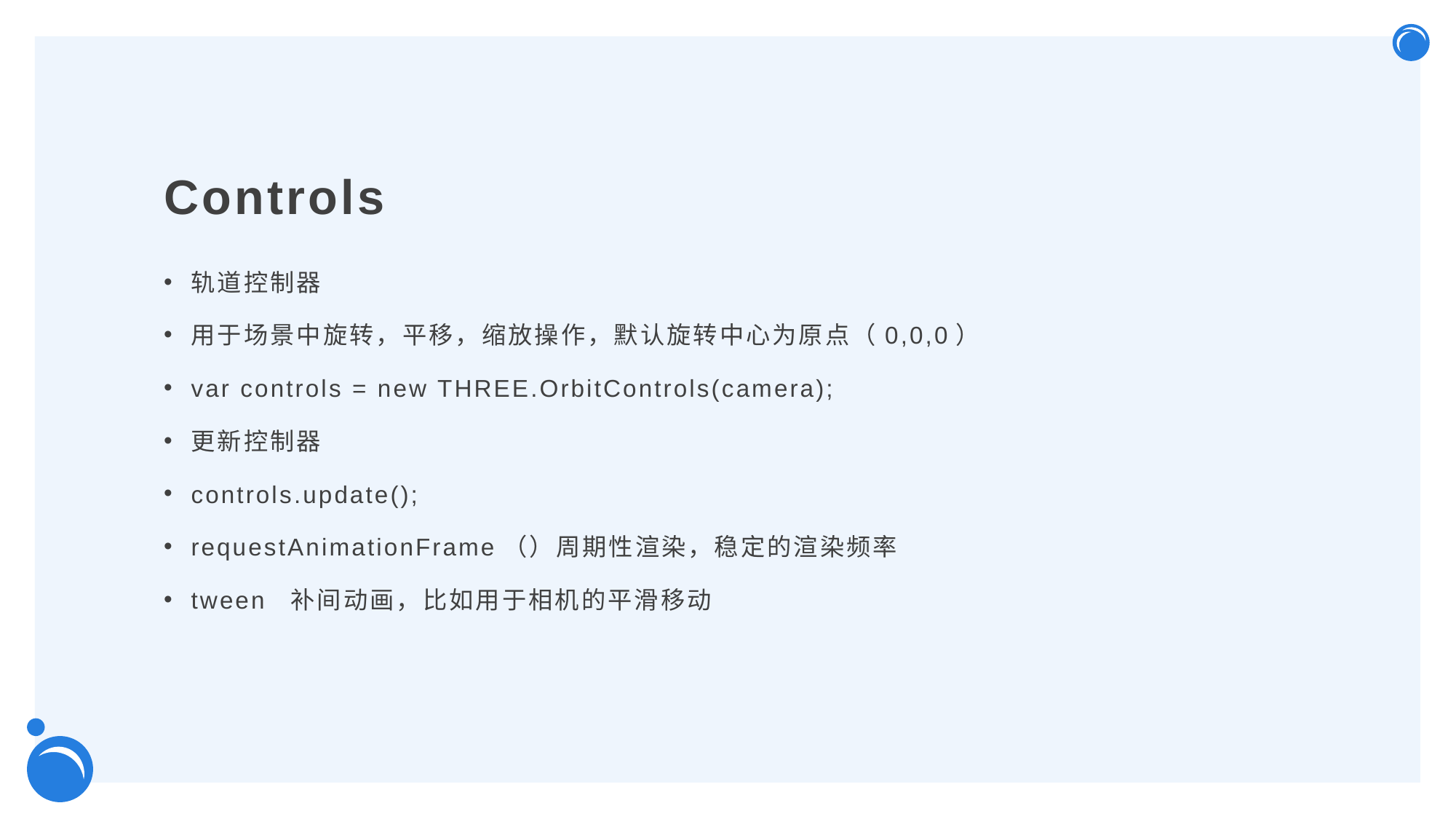

# Controls
轨道控制器
用于场景中旋转，平移，缩放操作，默认旋转中心为原点（0,0,0）
var controls = new THREE.OrbitControls(camera);
更新控制器
controls.update();
requestAnimationFrame（）周期性渲染，稳定的渲染频率
tween  补间动画，比如用于相机的平滑移动